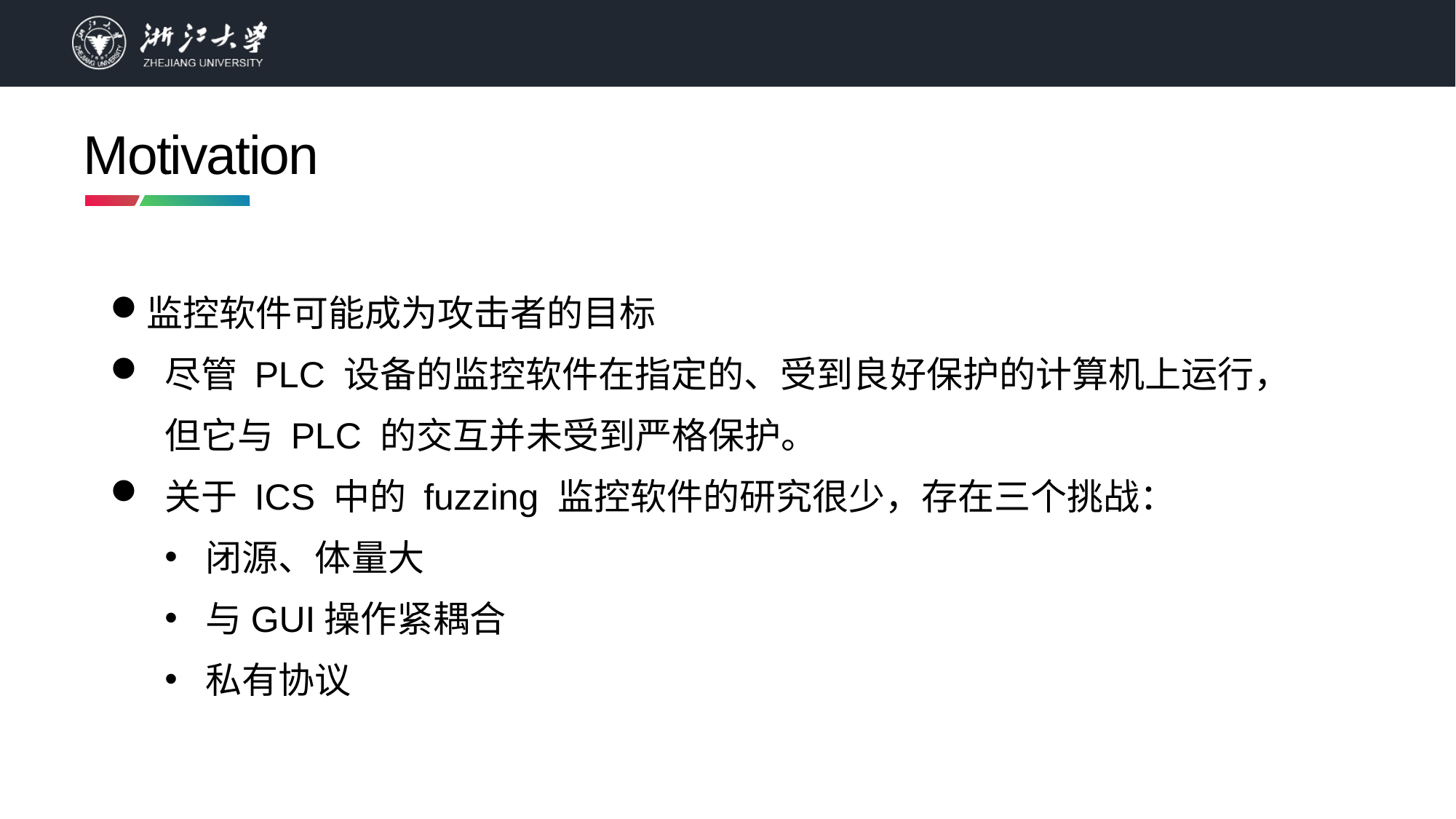

# Motivation
监控软件可能成为攻击者的目标
尽管 PLC 设备的监控软件在指定的、受到良好保护的计算机上运行，​​但它与 PLC 的交互并未受到严格保护。
关于 ICS 中的 fuzzing 监控软件的研究很少，存在三个挑战：
闭源、体量大
与GUI操作紧耦合
私有协议
13